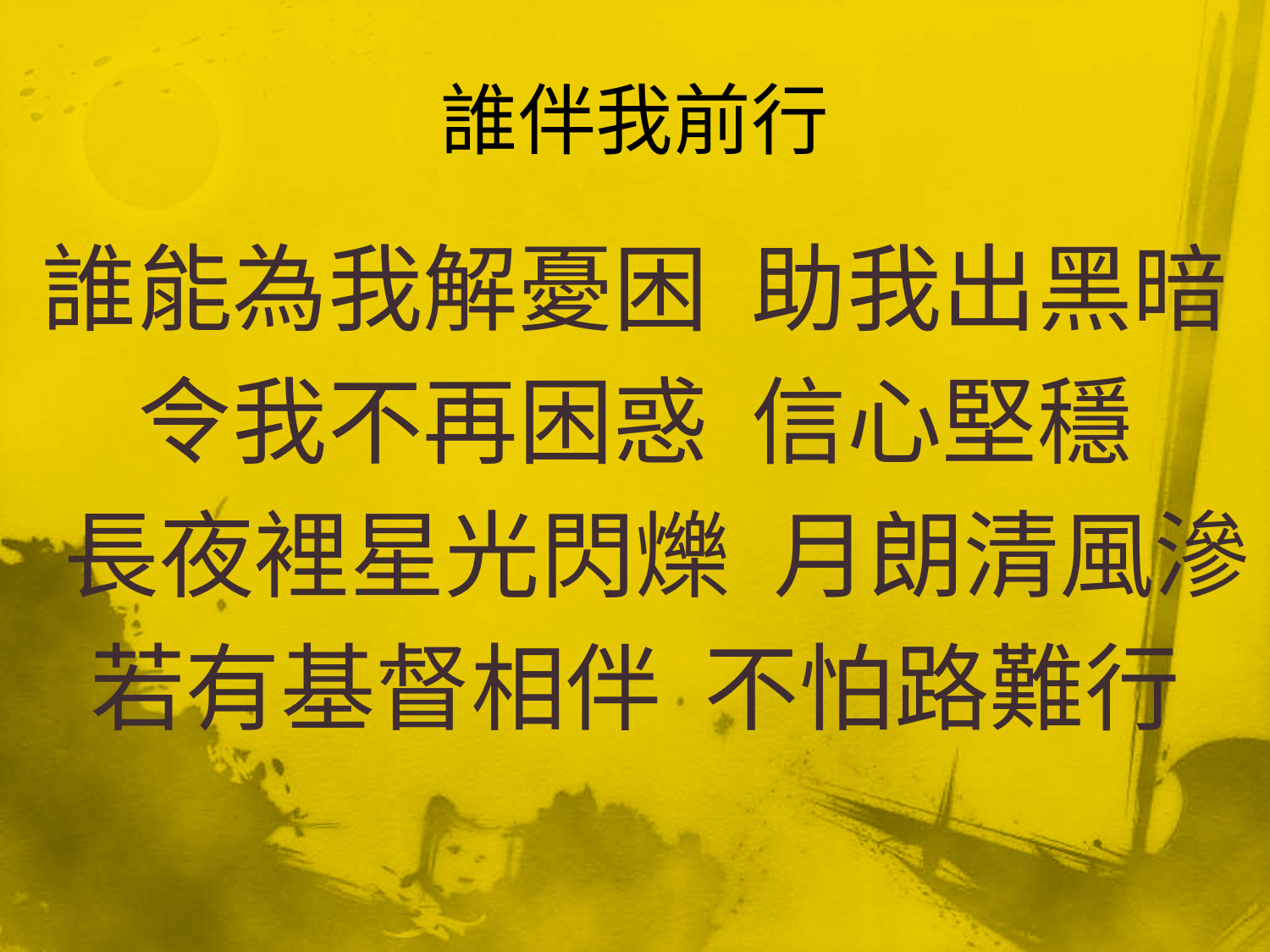

# 誰伴我前行
誰能為我解憂困  助我出黑暗
令我不再困惑  信心堅穩
 長夜裡星光閃爍  月朗清風滲
若有基督相伴  不怕路難行